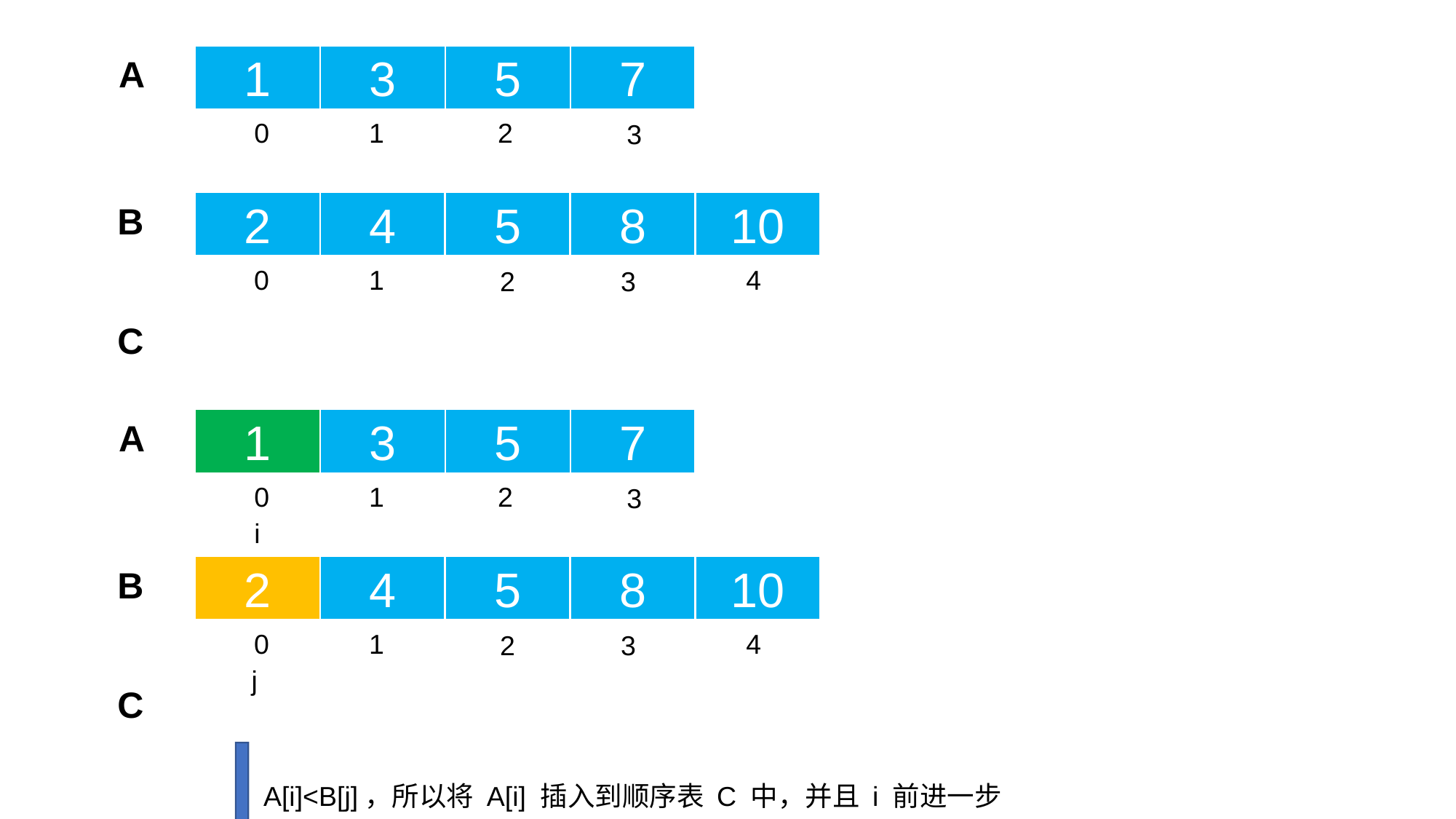

1
3
5
7
A
0
1
2
3
2
4
5
8
10
B
0
1
4
2
3
C
1
3
5
7
A
0
1
2
3
i
2
4
5
8
10
B
0
1
4
2
3
j
C

A[i]<B[j]，所以将 A[i] 插入到顺序表 C 中，并且 i 前进一步
1
3
5
7
A
0
1
2
3
i
2
4
5
8
10
B
0
1
4
2
3
j
C
1

A[i]>B[j]，所以将 B[j] 插入到顺序表 C 中，并且 j 前进一步
1
3
5
7
A
0
1
2
3
i
2
4
5
8
10
B
0
1
4
2
3
j
C
1
2

A[i]<B[j]，所以将 A[i] 插入到顺序表 C 中，并且 i 前进一步
1
3
5
7
A
0
1
2
3
i
2
4
5
8
10
B
0
1
4
2
3
j
C
1
2
3

A[i]>B[j]，所以将 B[j] 插入到顺序表 C 中，并且 j 前进一步
1
3
5
7
A
0
1
2
3
i
2
4
5
8
10
B
0
1
4
2
3
j
C
1
2
4
3

A[i]=B[j]，所以将 A[i] 和 B[j] 都插入到顺序表 C 中，并且 i 和 j 都前进一步
1
3
5
7
A
0
1
2
3
i
2
4
5
8
10
B
0
1
4
2
3
j
C
1
2
4
5
3
5

A[i]<B[j]，所以将 A[i] 插入到顺序表 C 中，并且 i 前进一步
1
3
5
7
A
0
1
2
3
i=4，结束循环
2
4
5
8
10
B
0
1
4
2
3
j
C
1
2
4
5
3
5
7

i=4，结束循环，将顺序表 B 剩余的所有元素插入到顺序表 C 中
1
3
5
7
A
0
1
2
3
i=4，结束循环
2
4
5
8
10
B
0
1
4
2
3
j=5，结束循环
C
1
2
4
5
3
5
7
8
10